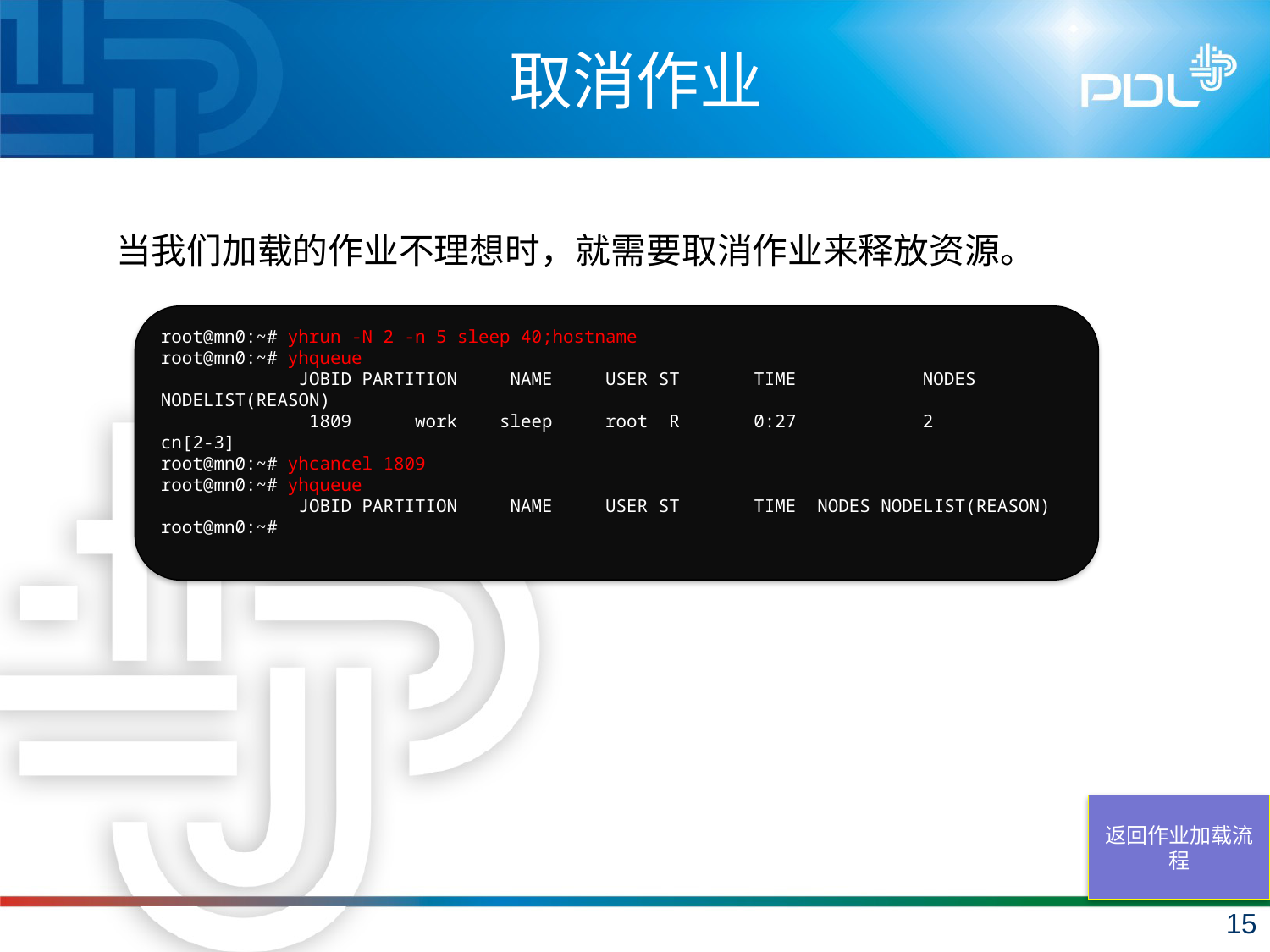

# 取消作业
    当我们加载的作业不理想时，就需要取消作业来释放资源。

root@mn0:~# yhrun -N 2 -n 5 sleep 40;hostname
root@mn0:~# yhqueue
             JOBID PARTITION     NAME     USER ST       TIME  	NODES 	NODELIST(REASON)
              1809      work    sleep     root  R       0:27      	2 	cn[2-3]
root@mn0:~# yhcancel 1809
root@mn0:~# yhqueue
             JOBID PARTITION     NAME     USER ST       TIME  NODES NODELIST(REASON)
root@mn0:~#
返回作业加载流程
15